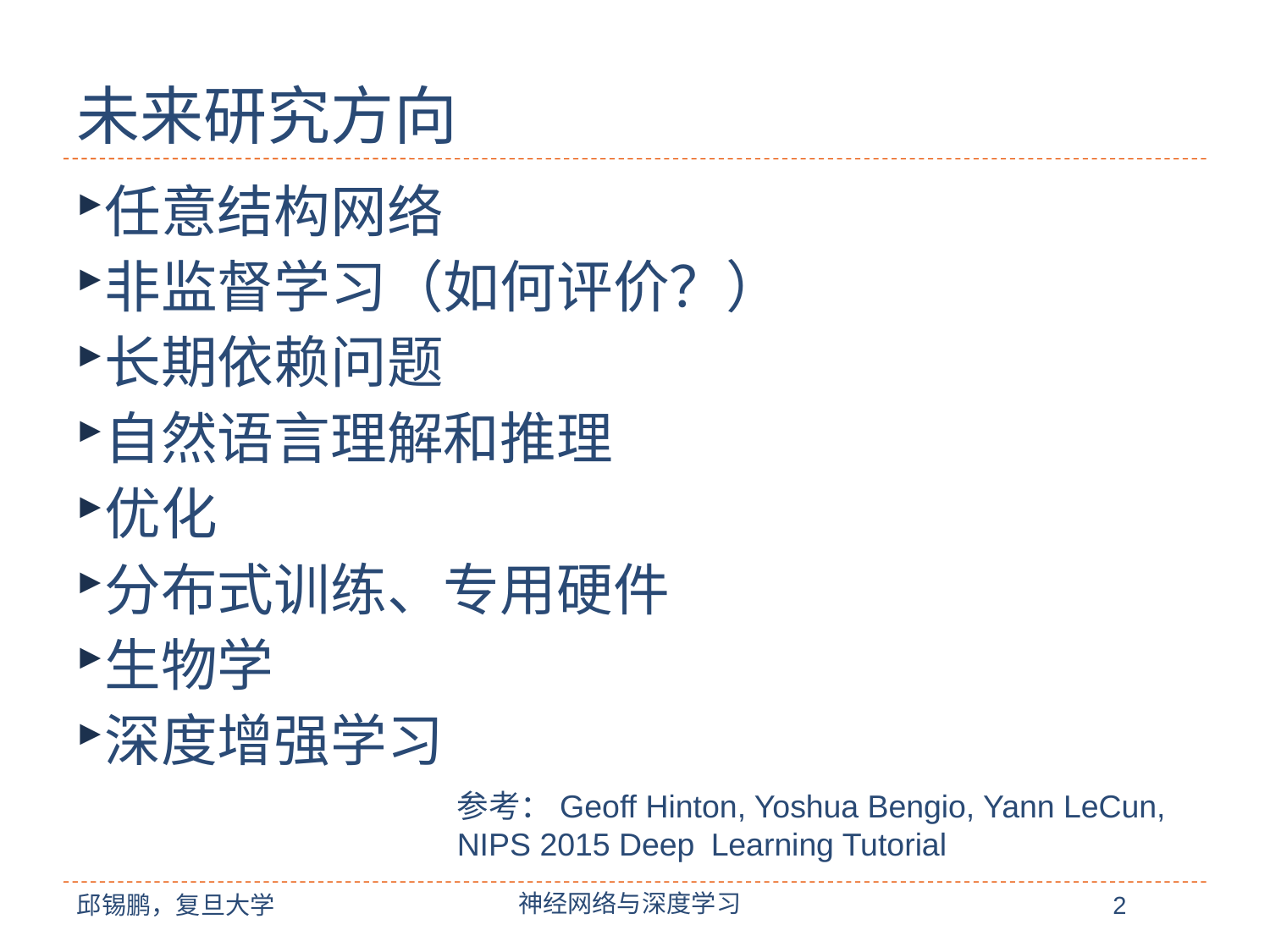

# 未来研究方向
任意结构网络
非监督学习（如何评价？）
长期依赖问题
自然语言理解和推理
优化
分布式训练、专用硬件
生物学
深度增强学习
参考：Geoff Hinton, Yoshua Bengio, Yann LeCun, NIPS 2015 Deep	Learning Tutorial